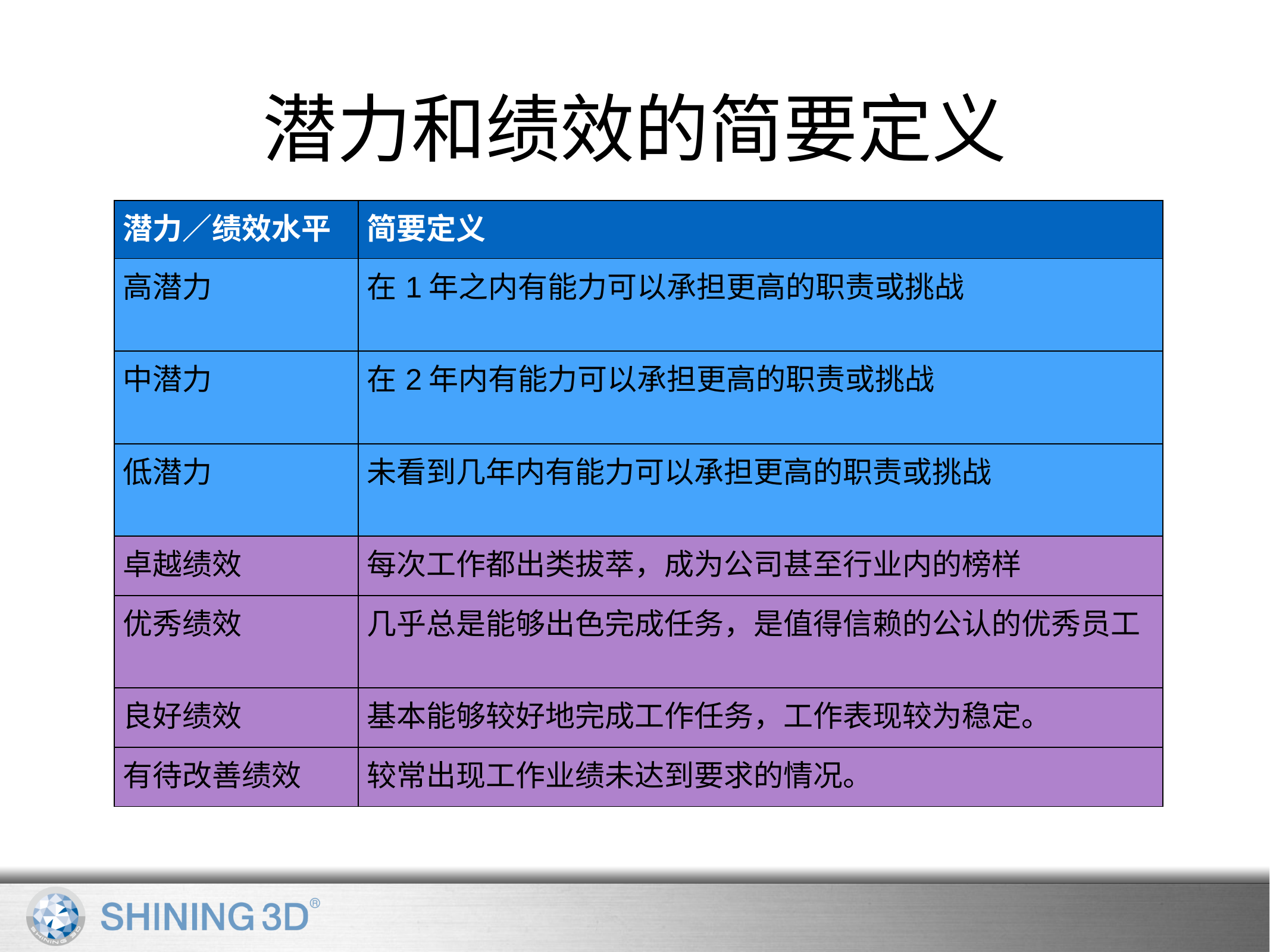

# 潜力和绩效的简要定义
| 潜力／绩效水平 | 简要定义 |
| --- | --- |
| 高潜力 | 在1年之内有能力可以承担更高的职责或挑战 |
| 中潜力 | 在2年内有能力可以承担更高的职责或挑战 |
| 低潜力 | 未看到几年内有能力可以承担更高的职责或挑战 |
| 卓越绩效 | 每次工作都出类拔萃，成为公司甚至行业内的榜样 |
| 优秀绩效 | 几乎总是能够出色完成任务，是值得信赖的公认的优秀员工 |
| 良好绩效 | 基本能够较好地完成工作任务，工作表现较为稳定。 |
| 有待改善绩效 | 较常出现工作业绩未达到要求的情况。 |